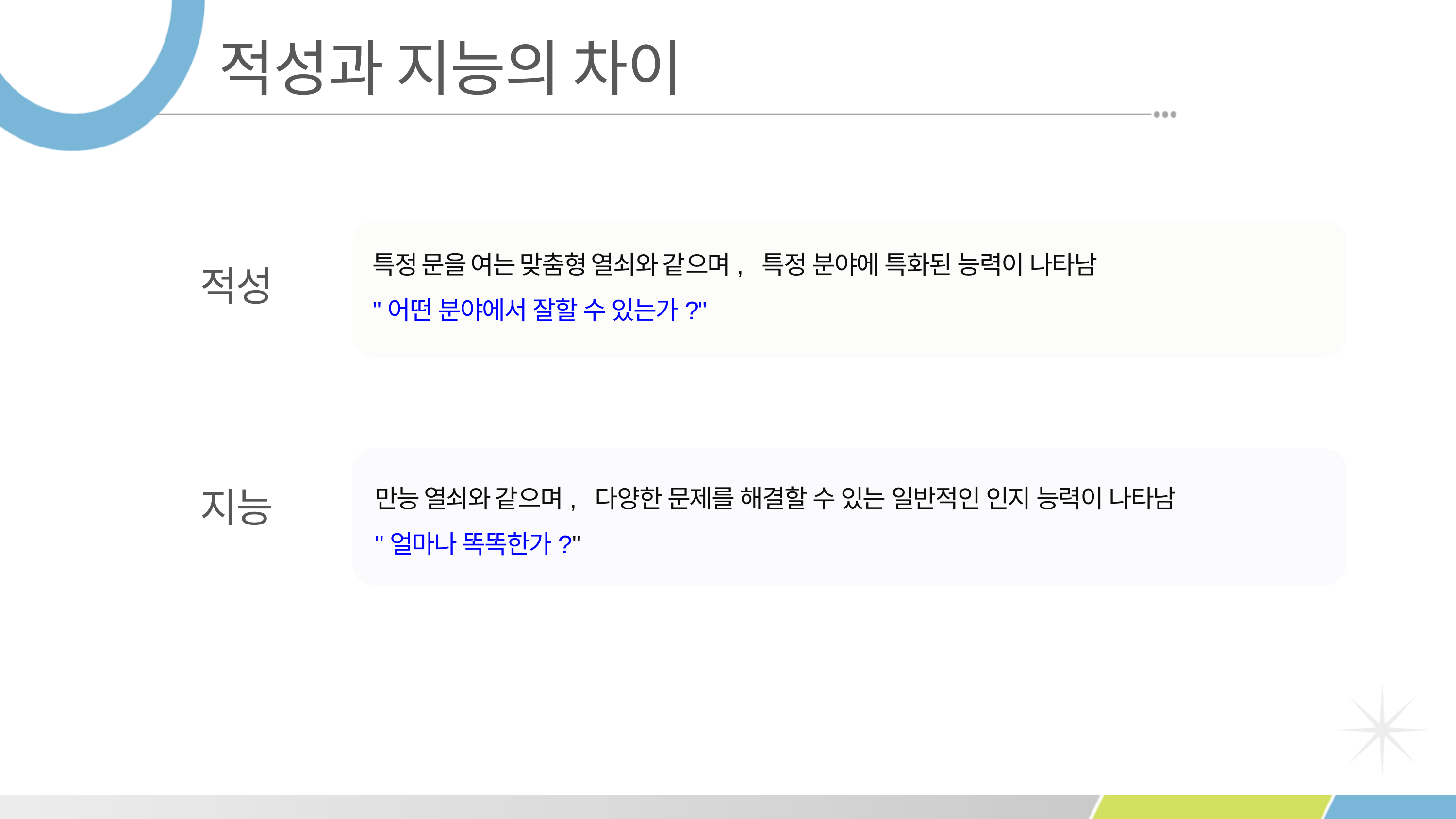

적성과 지능의 차이

특정 문을 여는 맞춤형 열쇠와 같으며,  특정 분야에 특화된 능력이 나타남
"어떤 분야에서 잘할 수 있는가?"
적성

만능 열쇠와 같으며,  다양한 문제를 해결할 수 있는 일반적인 인지 능력이 나타남
"얼마나 똑똑한가?"
지능